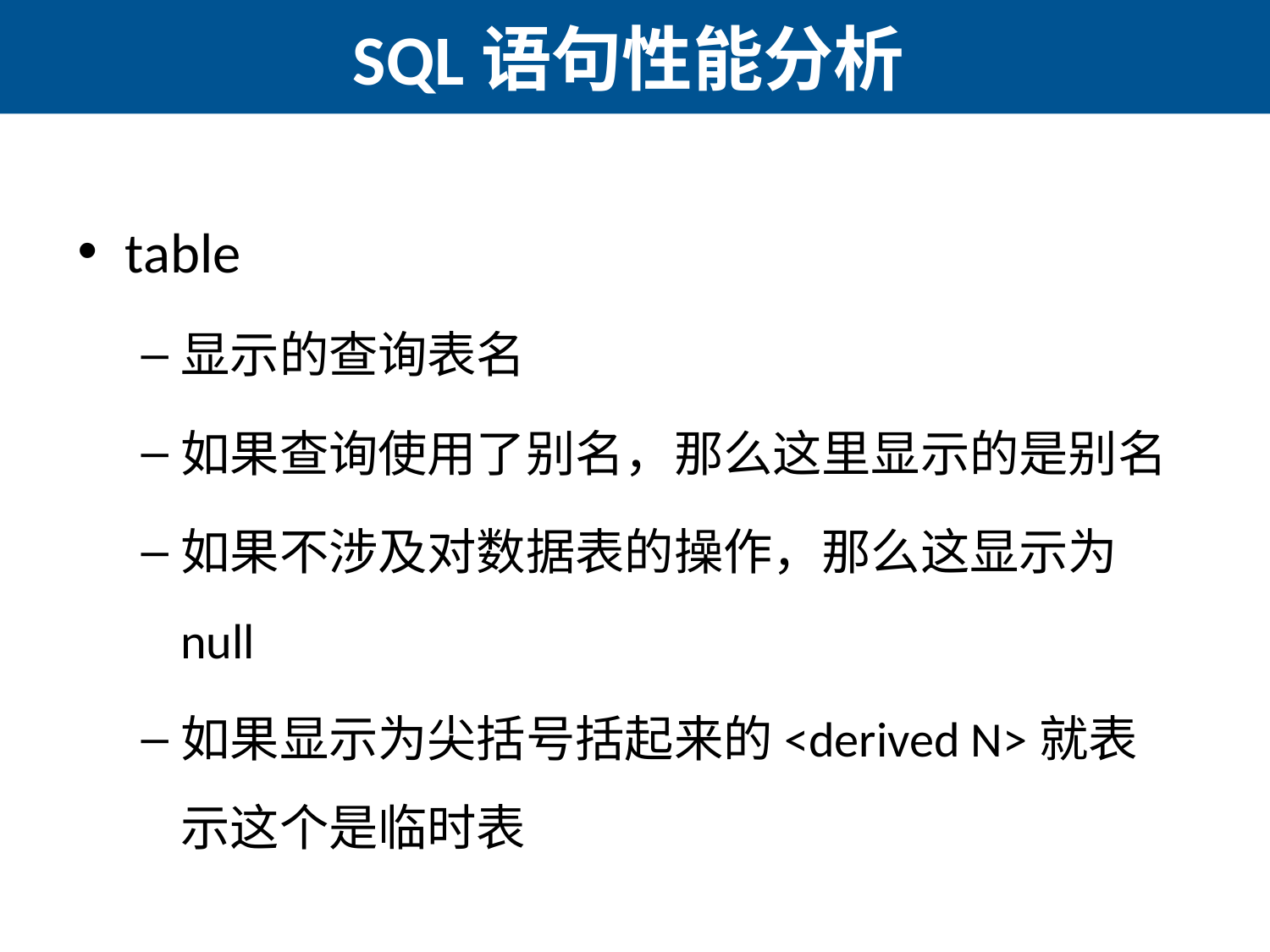

# SQL语句性能分析
table
显示的查询表名
如果查询使用了别名，那么这里显示的是别名
如果不涉及对数据表的操作，那么这显示为null
如果显示为尖括号括起来的<derived N>就表示这个是临时表